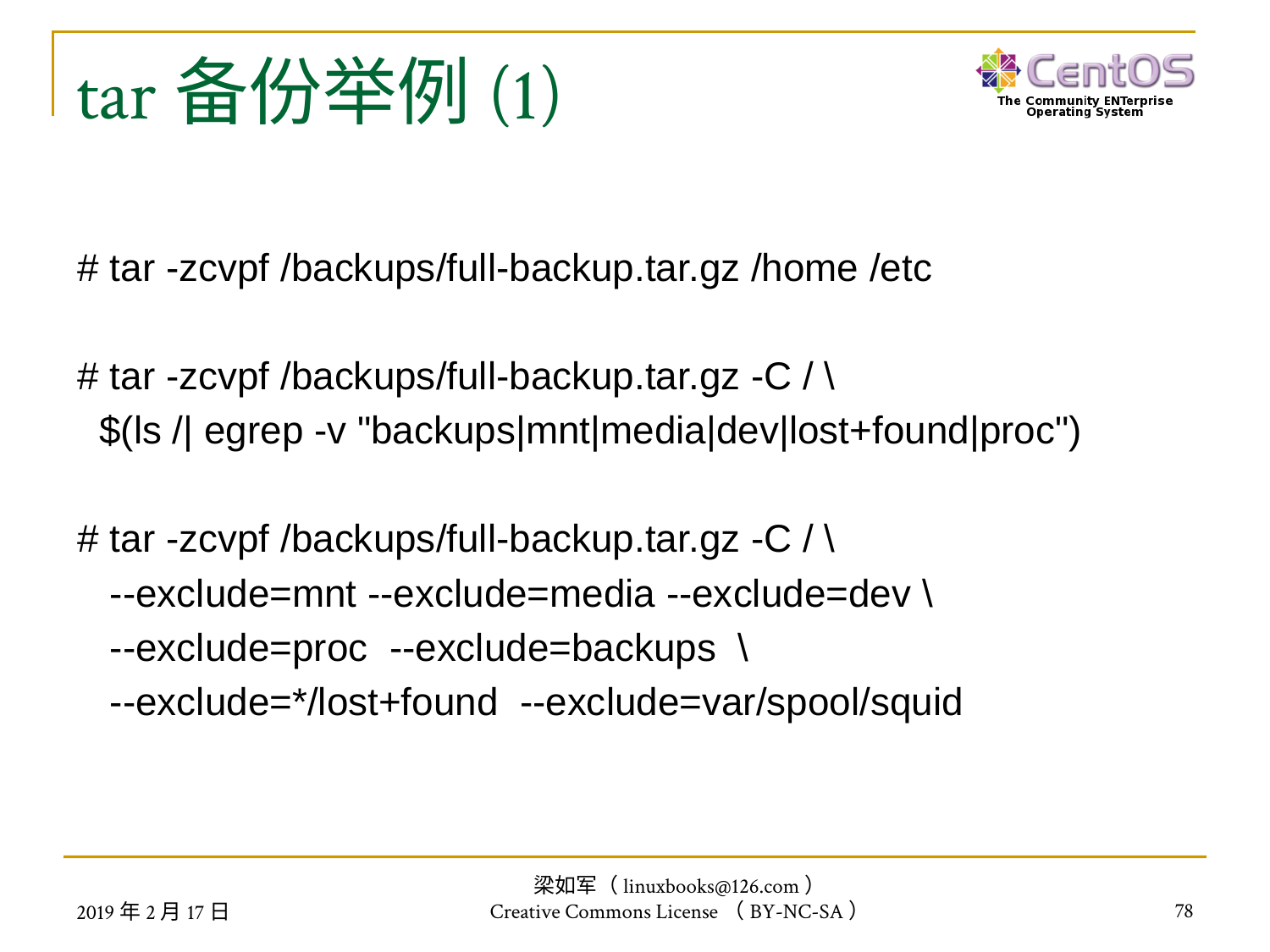

# tar备份举例(1)
# tar -zcvpf /backups/full-backup.tar.gz /home /etc

# tar -zcvpf /backups/full-backup.tar.gz -C / \
  $(ls /| egrep -v "backups|mnt|media|dev|lost+found|proc")

# tar -zcvpf /backups/full-backup.tar.gz -C / \
   --exclude=mnt --exclude=media --exclude=dev \
   --exclude=proc  --exclude=backups  \
   --exclude=*/lost+found  --exclude=var/spool/squid
梁如军（linuxbooks@126.com）
Creative Commons License（BY-NC-SA）
2019年2月17日
78